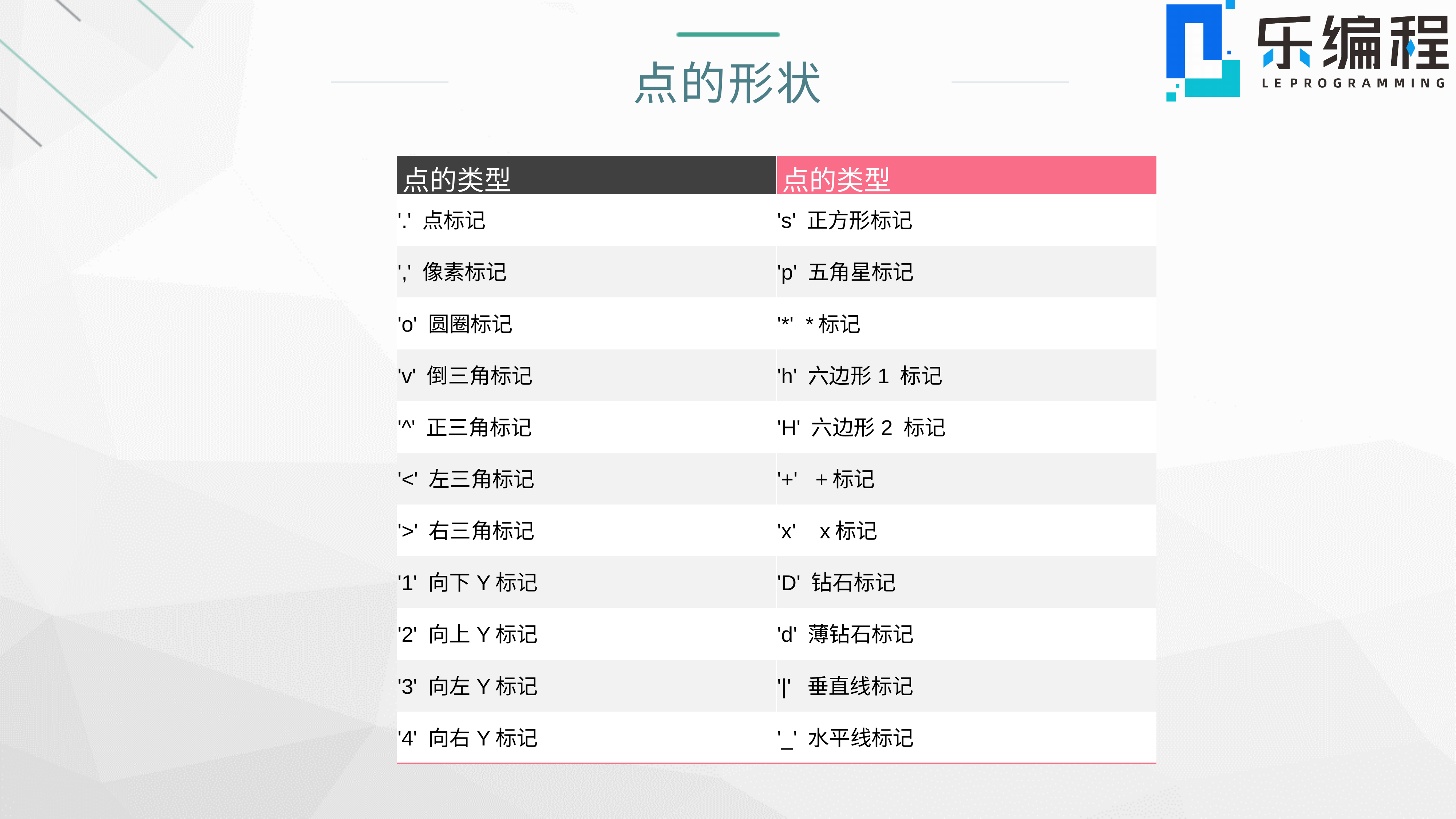

点的形状
| 点的类型 | 点的类型 |
| --- | --- |
| '.' 点标记 | 's' 正方形标记 |
| ',' 像素标记 | 'p' 五角星标记 |
| 'o' 圆圈标记 | '\*' \*标记 |
| 'v' 倒三角标记 | 'h' 六边形1 标记 |
| '^' 正三角标记 | 'H' 六边形2 标记 |
| '<' 左三角标记 | '+' +标记 |
| '>' 右三角标记 | 'x' x标记 |
| '1' 向下Y标记 | 'D' 钻石标记 |
| '2' 向上Y标记 | 'd' 薄钻石标记 |
| '3' 向左Y标记 | '|' 垂直线标记 |
| '4' 向右Y标记 | '\_' 水平线标记 |